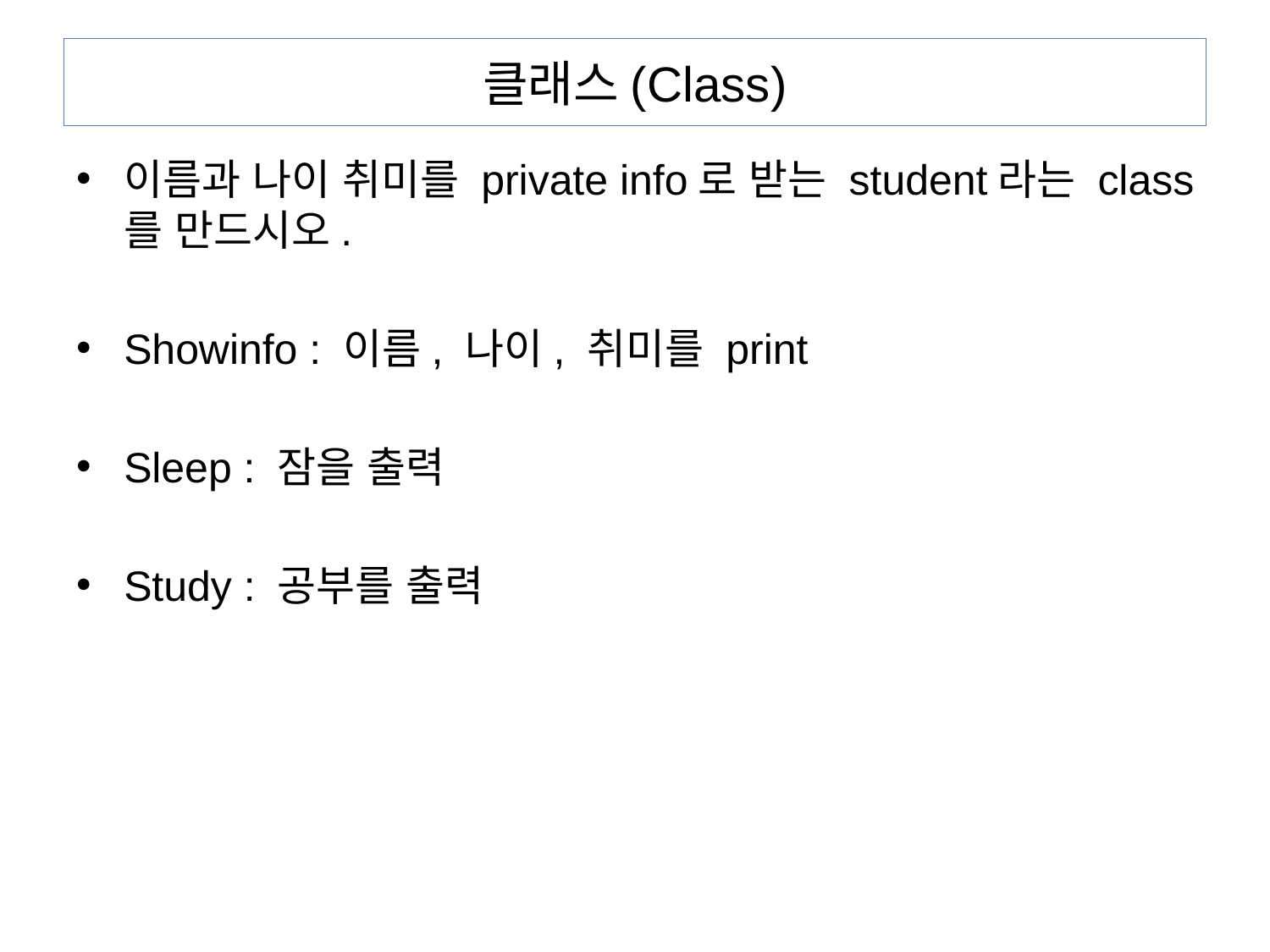

# 클래스(Class)
이름과 나이 취미를 private info로 받는 student라는 class를 만드시오.

Showinfo : 이름, 나이, 취미를 print

Sleep : 잠을 출력

Study : 공부를 출력